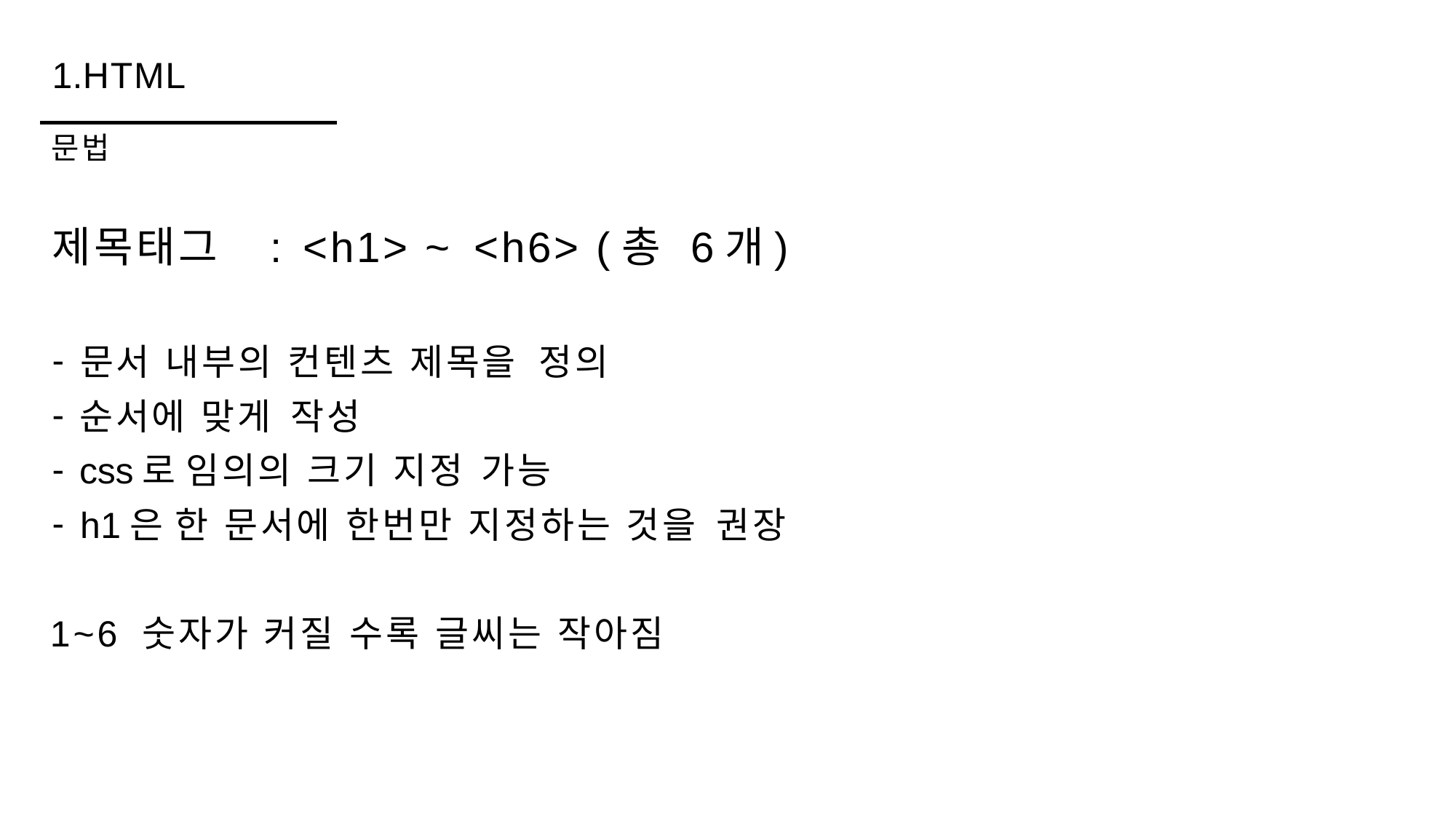

# 1.HTML

문법

제목태그	:  <h1> ~ <h6> (총 6개)

문서 내부의 컨텐츠 제목을 정의
순서에 맞게 작성
css로 임의의 크기 지정 가능
h1은 한 문서에 한번만 지정하는 것을 권장

1~6 숫자가 커질 수록 글씨는 작아짐